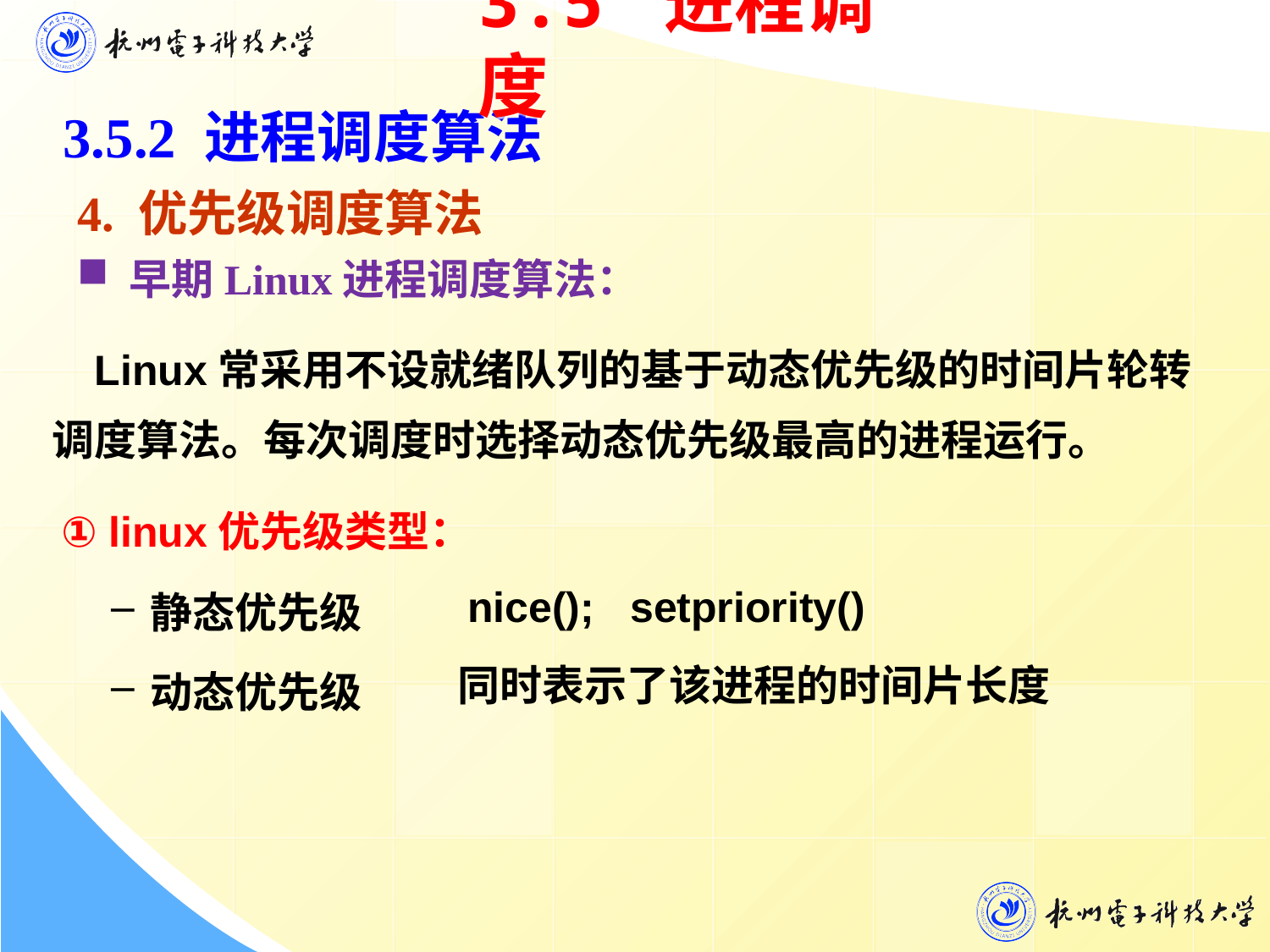

3.5 进程调度
3.5.2 进程调度算法
4. 优先级调度算法
 早期Linux进程调度算法：
    Linux常采用不设就绪队列的基于动态优先级的时间片轮转调度算法。每次调度时选择动态优先级最高的进程运行。
 ① linux优先级类型：
静态优先级
动态优先级
nice();   setpriority()
同时表示了该进程的时间片长度